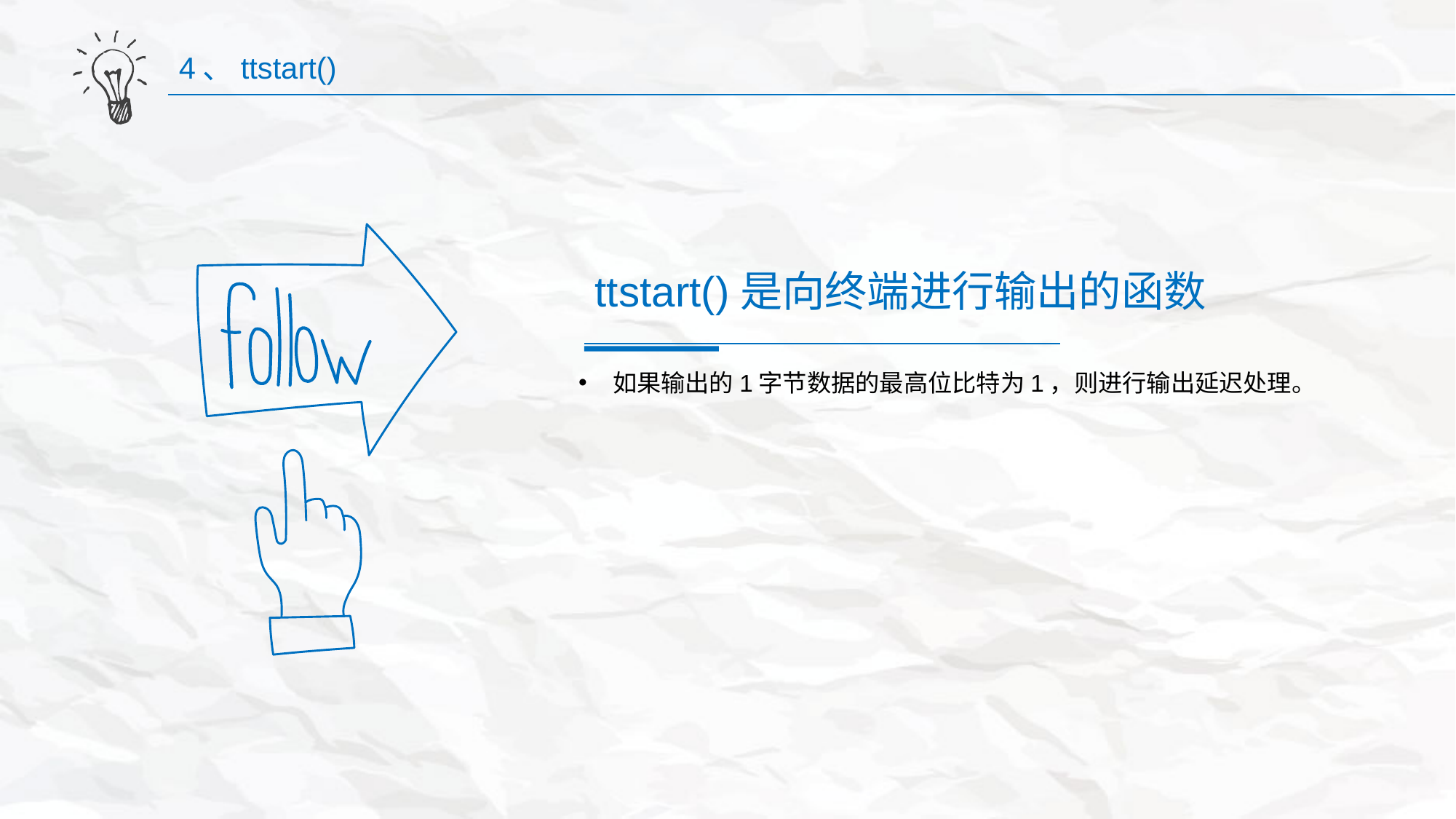

4、ttstart()

ttstart()是向终端进行输出的函数
如果输出的1字节数据的最高位比特为1，则进行输出延迟处理。